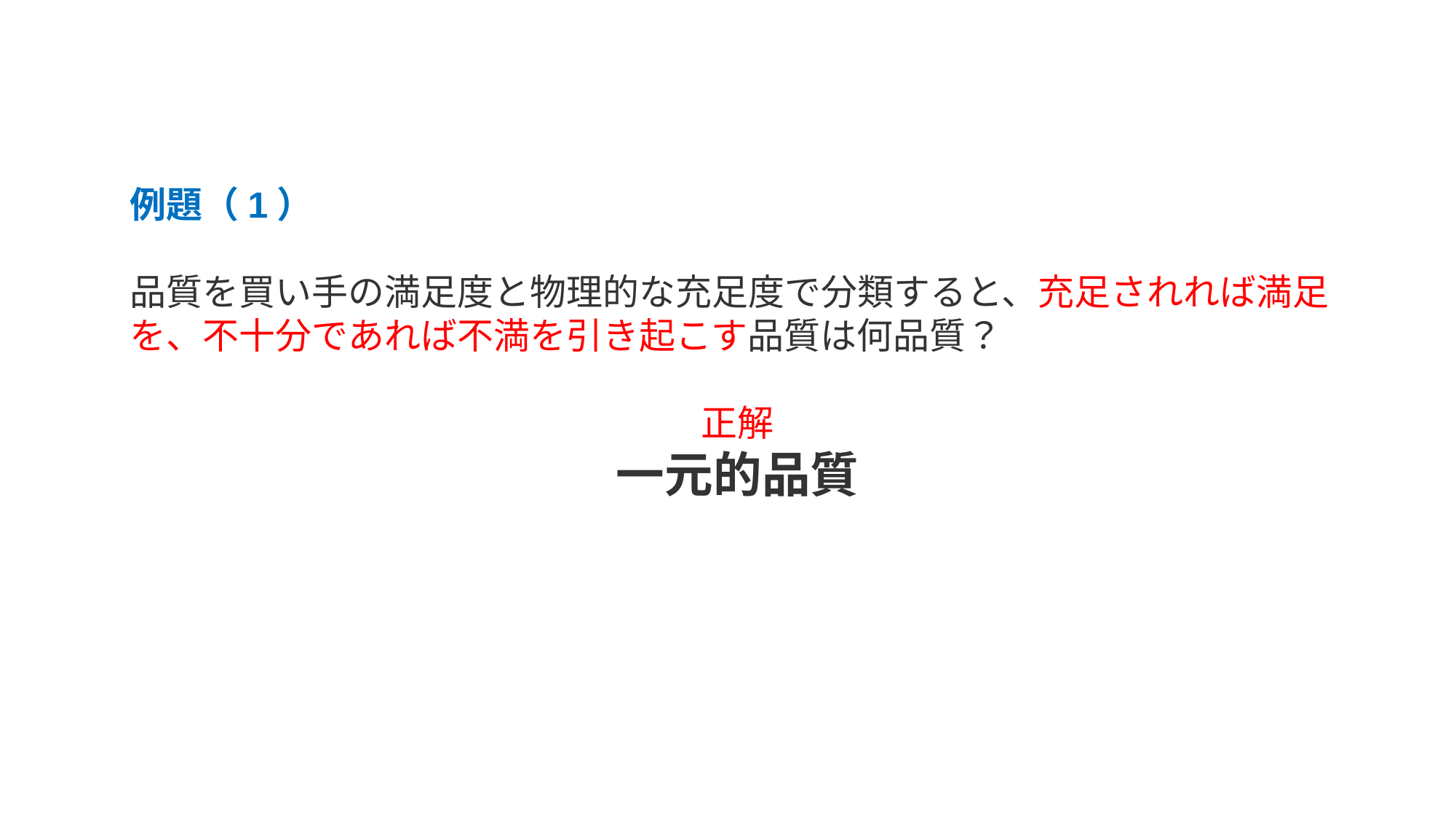

例題（1）

品質を買い手の満足度と物理的な充足度で分類すると、充足されれば満足を、不十分であれば不満を引き起こす品質は何品質？

正解
一元的品質